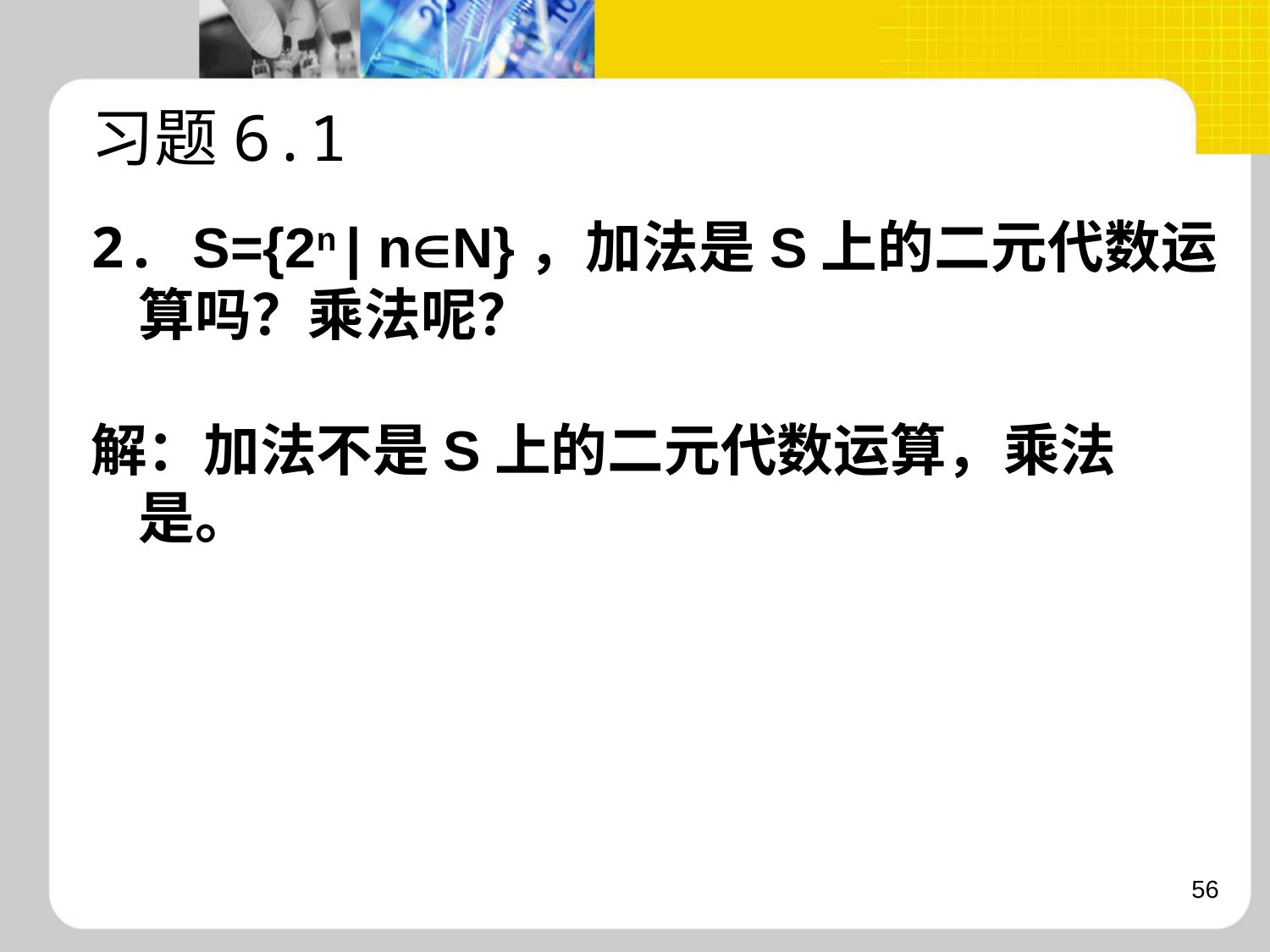

习题6.1
2. S={2n | n∈N}，加法是S上的二元代数运算吗？乘法呢？

解：加法不是S上的二元代数运算，乘法是。
56